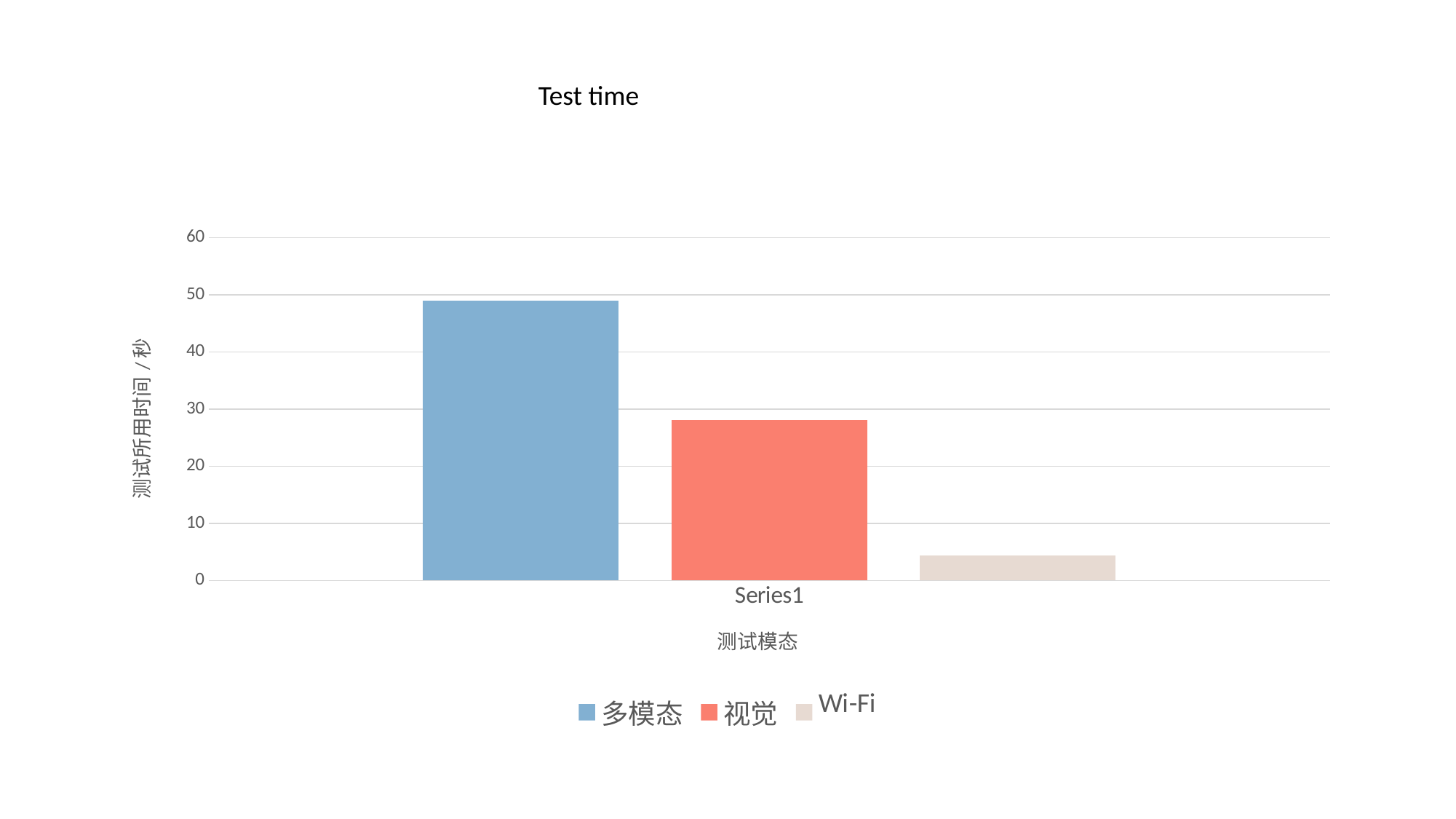

Test time

### Chart

| Category | 多模态 | 视觉 | Wi-Fi |
|---|---|---|---|
|  | 49.0 | 28.0 | 4.4 |